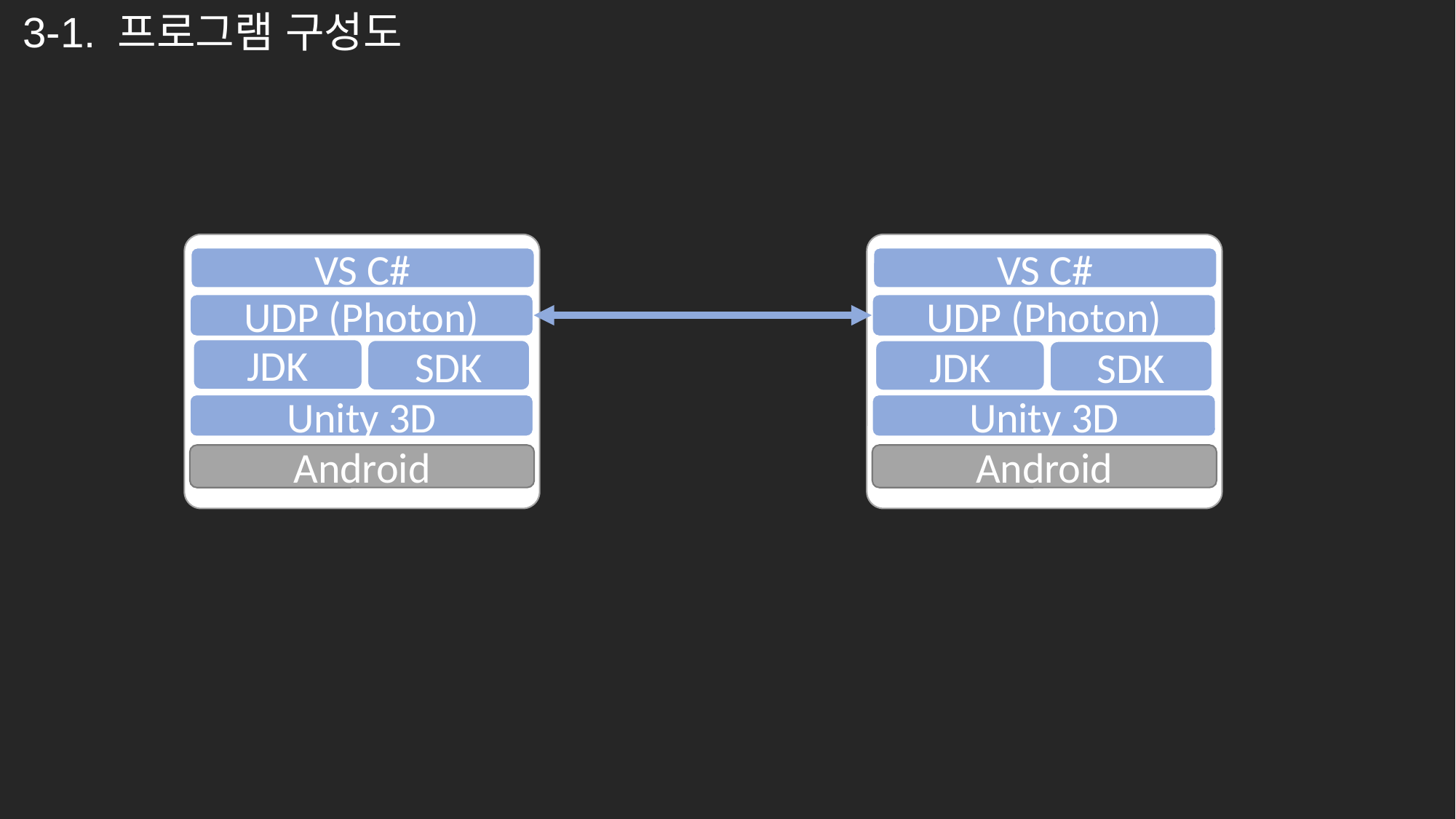

3-1. 프로그램 구성도

UDP (Photon)
Unity 3D
Android
VS C#

UDP (Photon)
Unity 3D
Android
VS C#
JDK
SDK
JDK
SDK